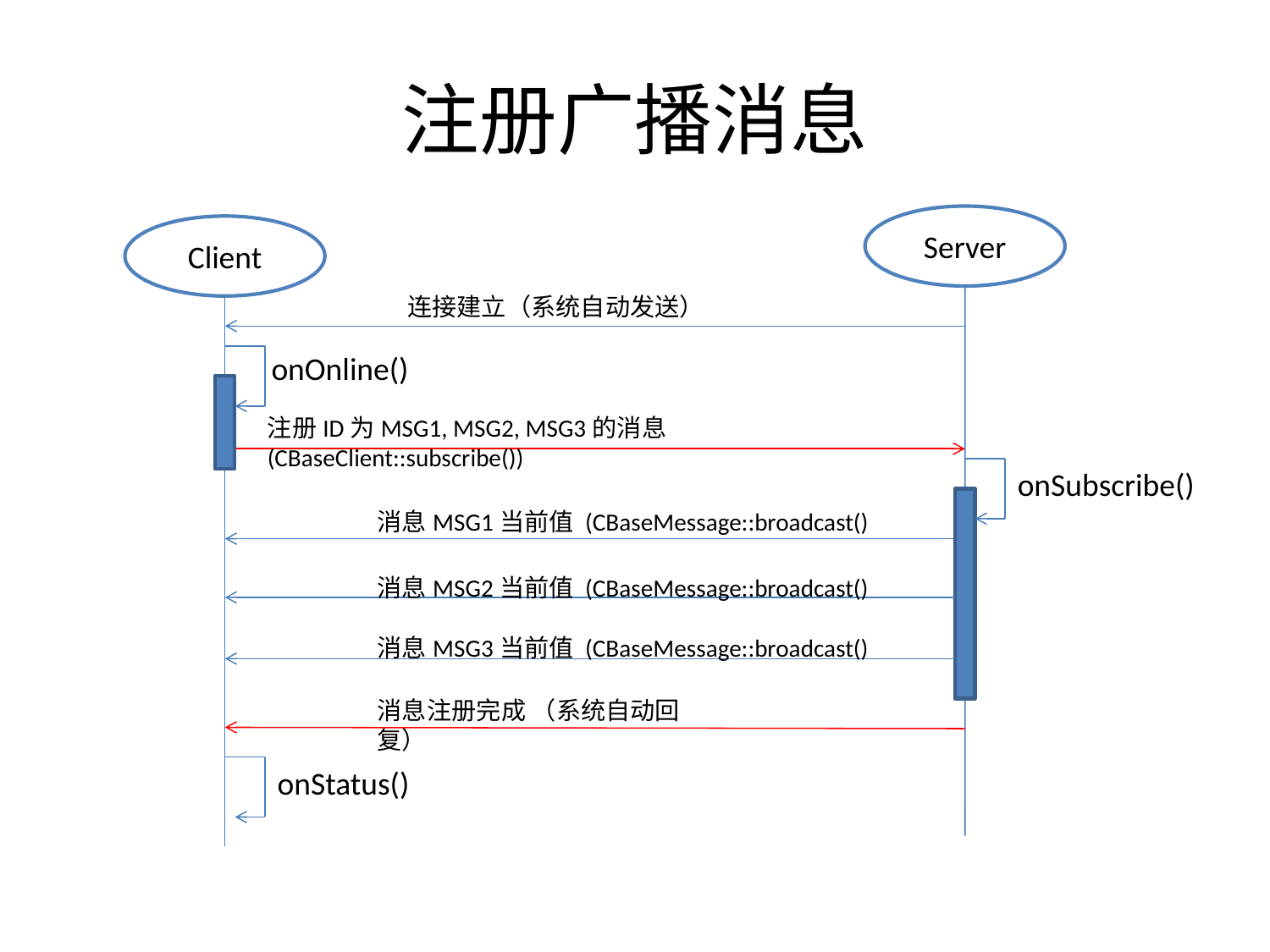

# 注册广播消息
Server
Client
连接建立（系统自动发送）
onOnline()

注册ID为MSG1, MSG2, MSG3的消息 (CBaseClient::subscribe())
onSubscribe()

消息MSG1当前值 (CBaseMessage::broadcast()
消息MSG2当前值 (CBaseMessage::broadcast()
消息MSG3当前值 (CBaseMessage::broadcast()
消息注册完成 （系统自动回复）
onStatus()